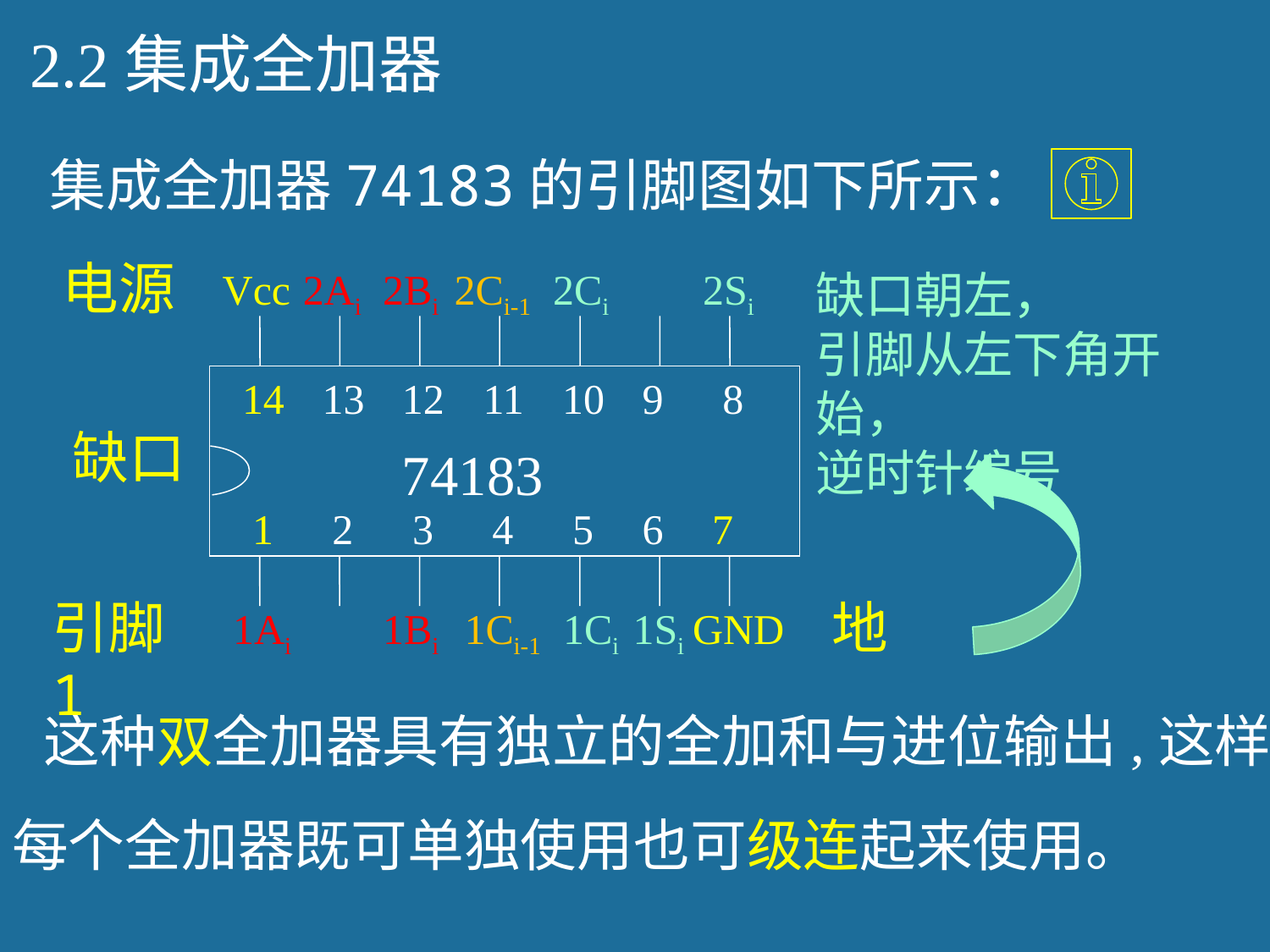

2.2集成全加器
集成全加器74183的引脚图如下所示：

电源
Vcc
2Ai
2Bi
2Ci-1
2Ci
2Si

14
13
12
11
10
9
8
74183

1
2
3
4
5
6
7

1Ai
1Bi
1Ci-1
1Ci
1Si
GND
缺口朝左，
引脚从左下角开始，
逆时针编号

缺口
引脚1
地
这种双全加器具有独立的全加和与进位输出,这样
每个全加器既可单独使用也可级连起来使用。
47